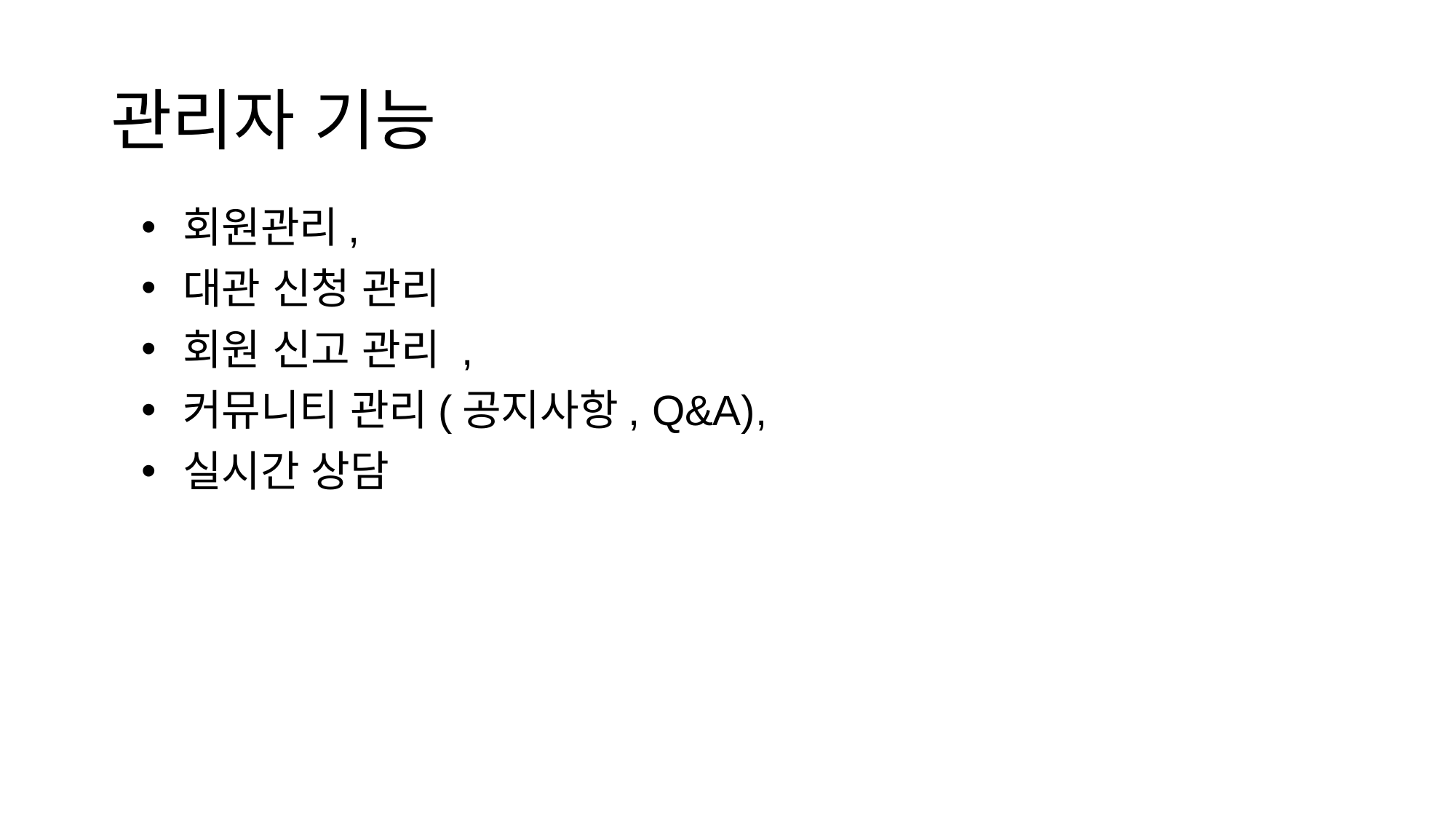

# 관리자 기능
회원관리,
대관 신청 관리
회원 신고 관리 ,
커뮤니티 관리(공지사항, Q&A),
실시간 상담